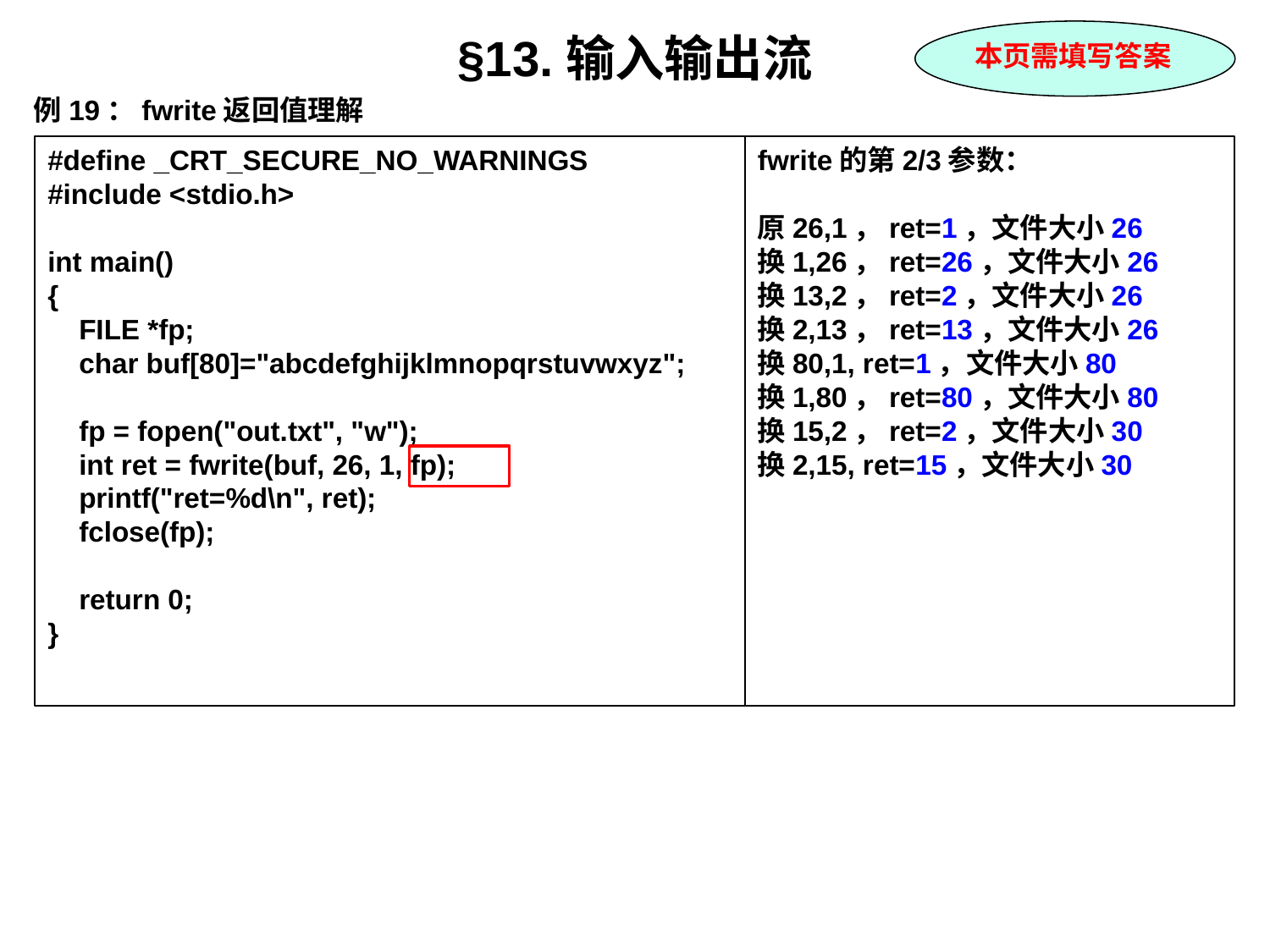

§13.输入输出流
例19：fwrite返回值理解
本页需填写答案
#define _CRT_SECURE_NO_WARNINGS
#include <stdio.h>

int main()
{
    FILE *fp;
    char buf[80]="abcdefghijklmnopqrstuvwxyz";

    fp = fopen("out.txt", "w");
    int ret = fwrite(buf, 26, 1, fp);
    printf("ret=%d\n", ret);
    fclose(fp);

    return 0;
}
fwrite的第2/3参数：

原26,1，ret=1，文件大小26
换1,26，ret=26，文件大小26
换13,2，ret=2，文件大小26
换2,13，ret=13，文件大小26
换80,1, ret=1，文件大小80
换1,80，ret=80，文件大小80
换15,2，ret=2，文件大小30
换2,15, ret=15，文件大小30